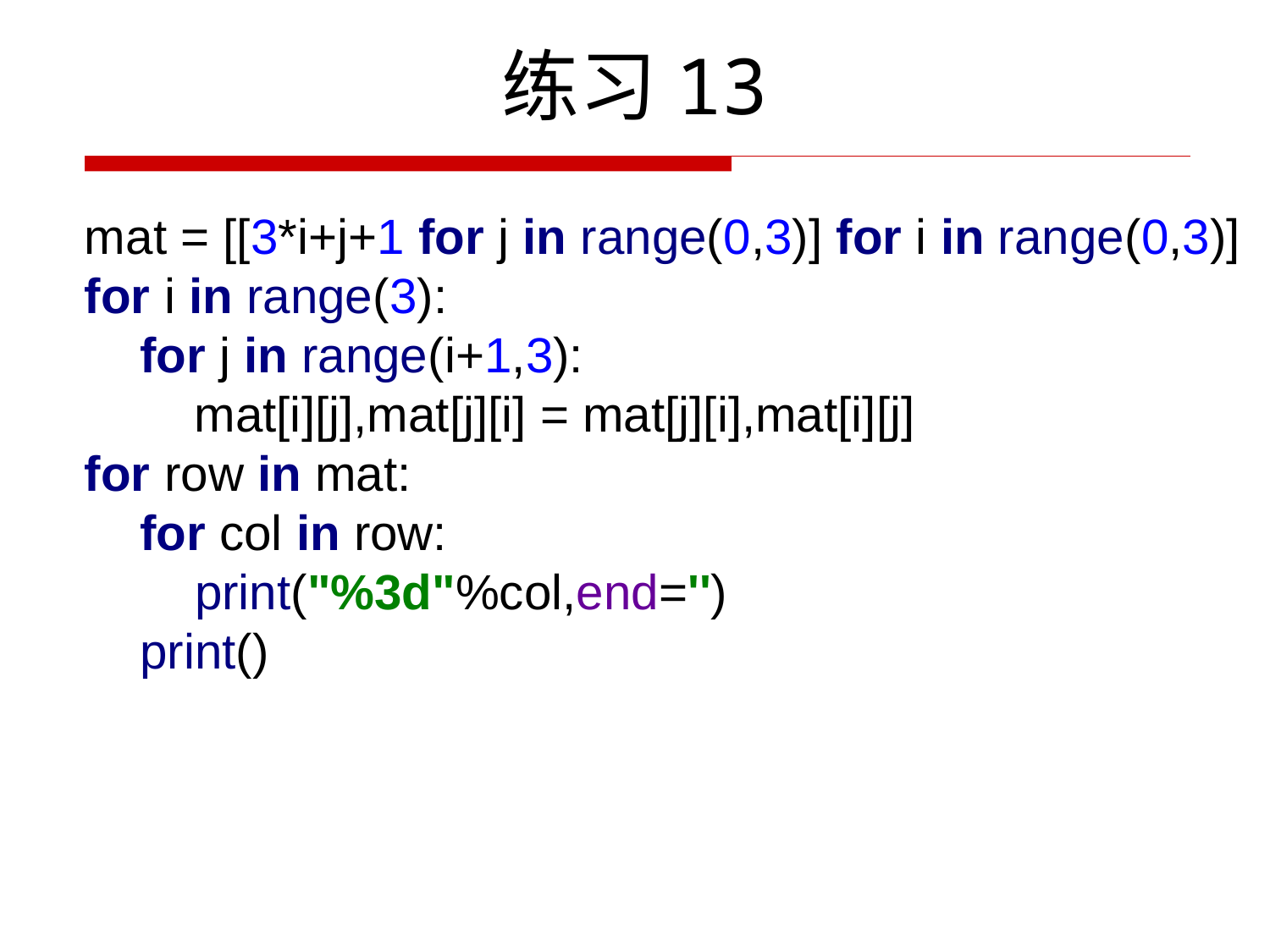

# 练习13
mat = [[3*i+j+1 for j in range(0,3)] for i in range(0,3)]
for i in range(3):
    for j in range(i+1,3):
        mat[i][j],mat[j][i] = mat[j][i],mat[i][j]
for row in mat:
    for col in row:
        print("%3d"%col,end='')
    print()
62